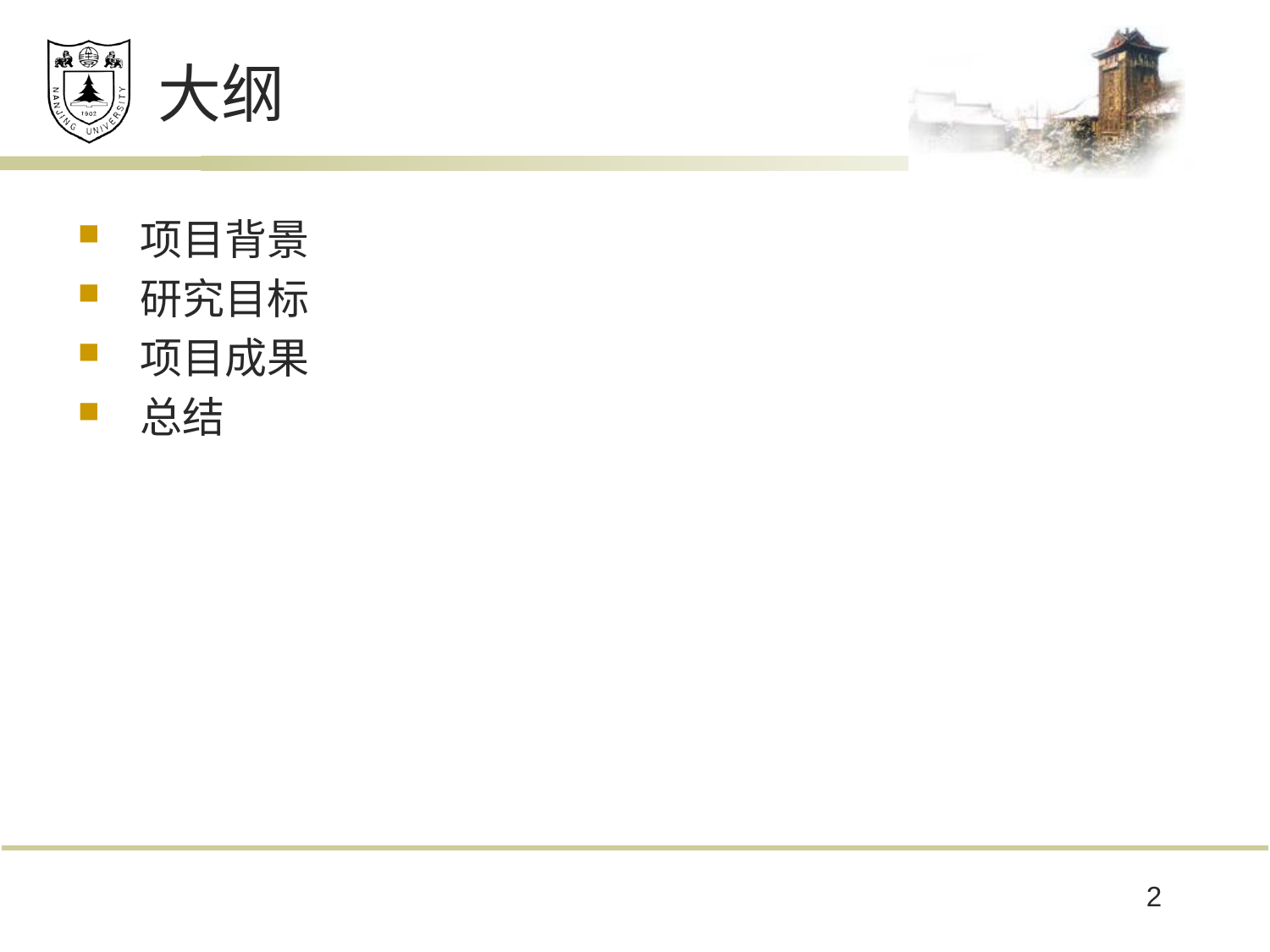

# 大纲
项目背景
研究目标
项目成果
总结

2